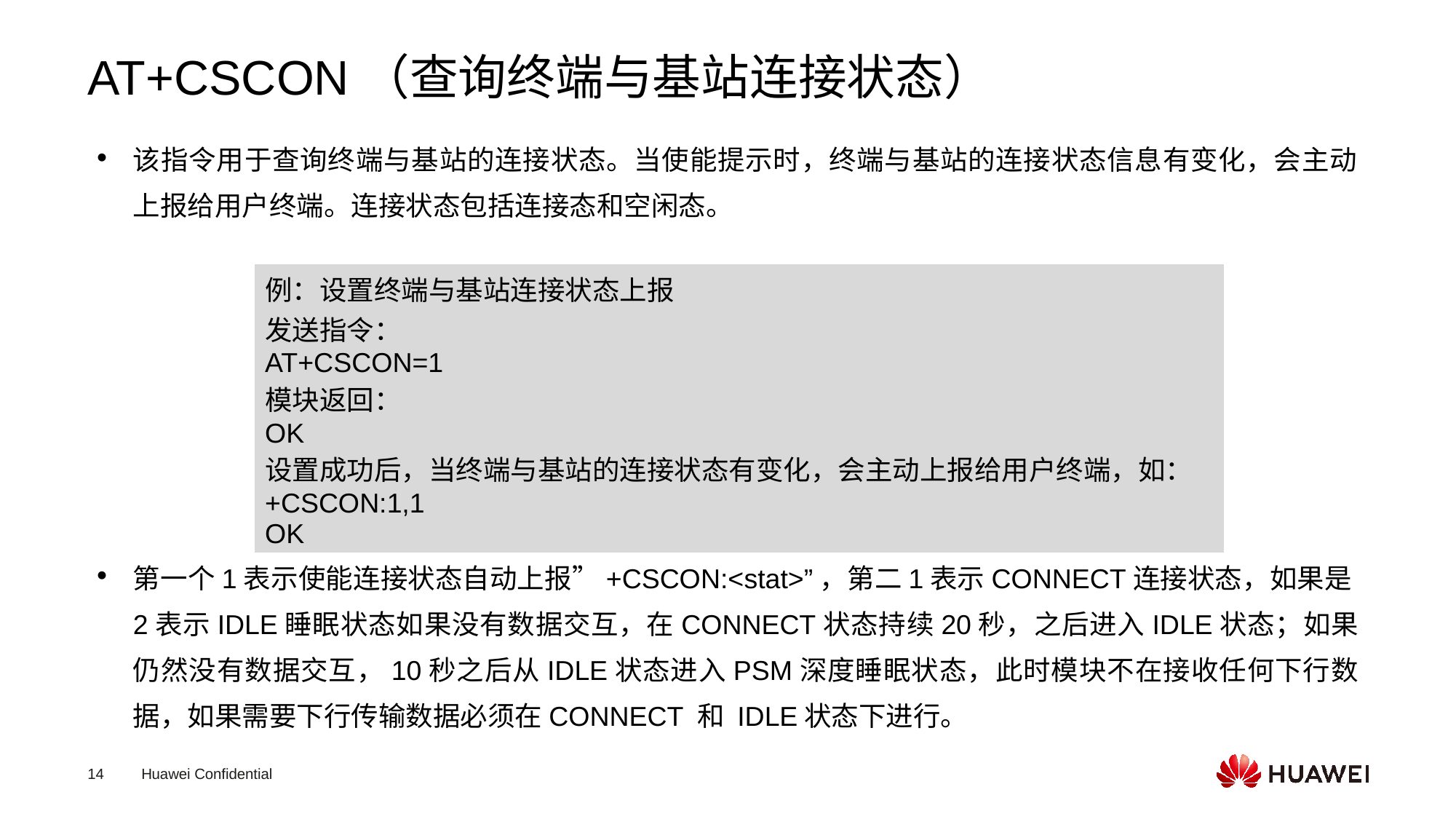

# AT+CSCON（查询终端与基站连接状态）
该指令用于查询终端与基站的连接状态。当使能提示时，终端与基站的连接状态信息有变化，会主动上报给用户终端。连接状态包括连接态和空闲态。

第一个1表示使能连接状态自动上报”+CSCON:<stat>”，第二1表示CONNECT连接状态，如果是2表示IDLE睡眠状态如果没有数据交互，在CONNECT状态持续20秒，之后进入IDLE状态；如果仍然没有数据交互，10秒之后从IDLE状态进入PSM深度睡眠状态，此时模块不在接收任何下行数据，如果需要下行传输数据必须在CONNECT 和 IDLE状态下进行。

| 例：设置终端与基站连接状态上报 发送指令： AT+CSCON=1 模块返回： OK 设置成功后，当终端与基站的连接状态有变化，会主动上报给用户终端，如： +CSCON:1,1 OK |
| --- |